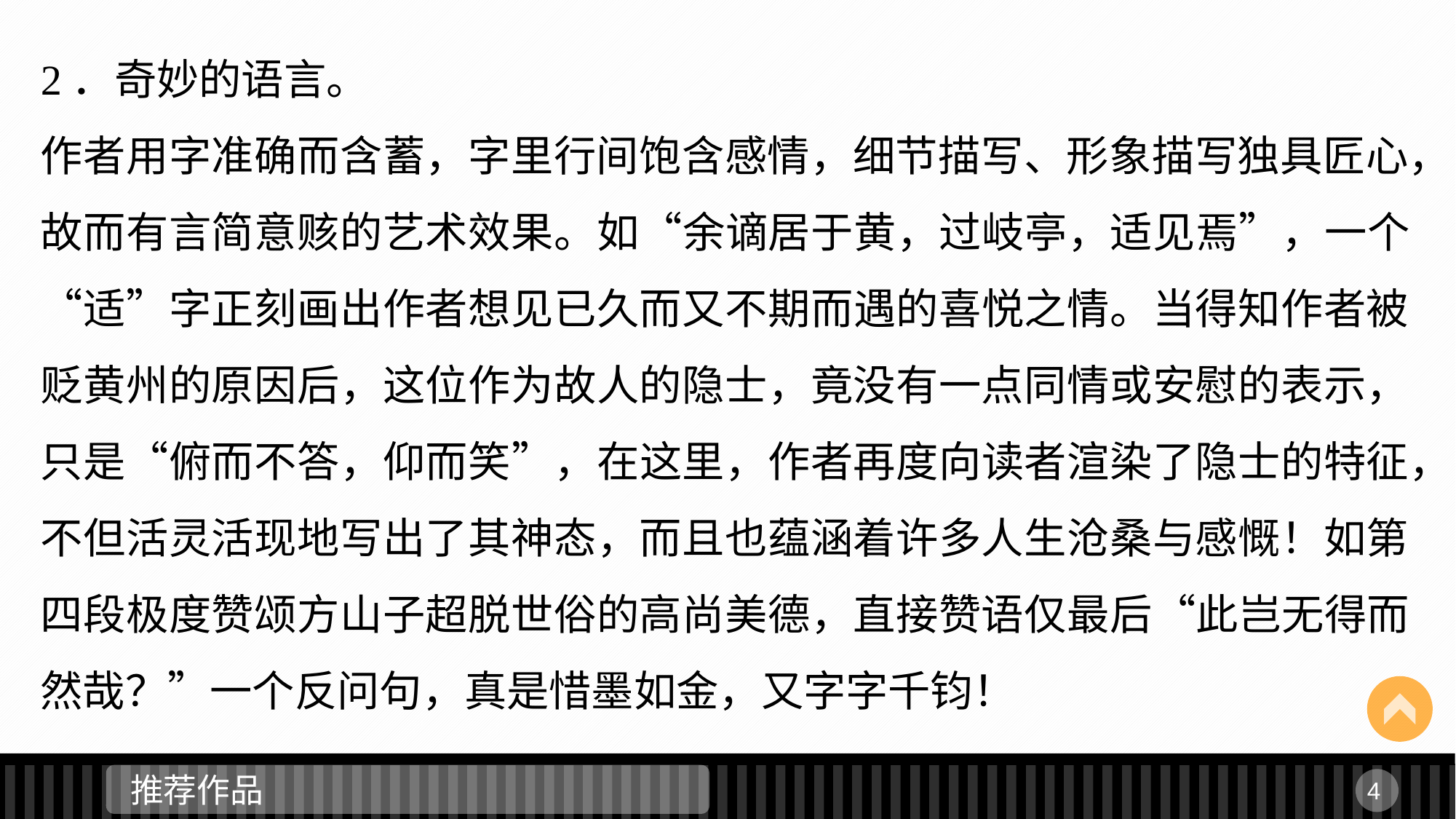

2．奇妙的语言。
作者用字准确而含蓄，字里行间饱含感情，细节描写、形象描写独具匠心，故而有言简意赅的艺术效果。如“余谪居于黄，过岐亭，适见焉”，一个“适”字正刻画出作者想见已久而又不期而遇的喜悦之情。当得知作者被贬黄州的原因后，这位作为故人的隐士，竟没有一点同情或安慰的表示，只是“俯而不答，仰而笑”，在这里，作者再度向读者渲染了隐士的特征，不但活灵活现地写出了其神态，而且也蕴涵着许多人生沧桑与感慨！如第四段极度赞颂方山子超脱世俗的高尚美德，直接赞语仅最后“此岂无得而然哉？”一个反问句，真是惜墨如金，又字字千钧！